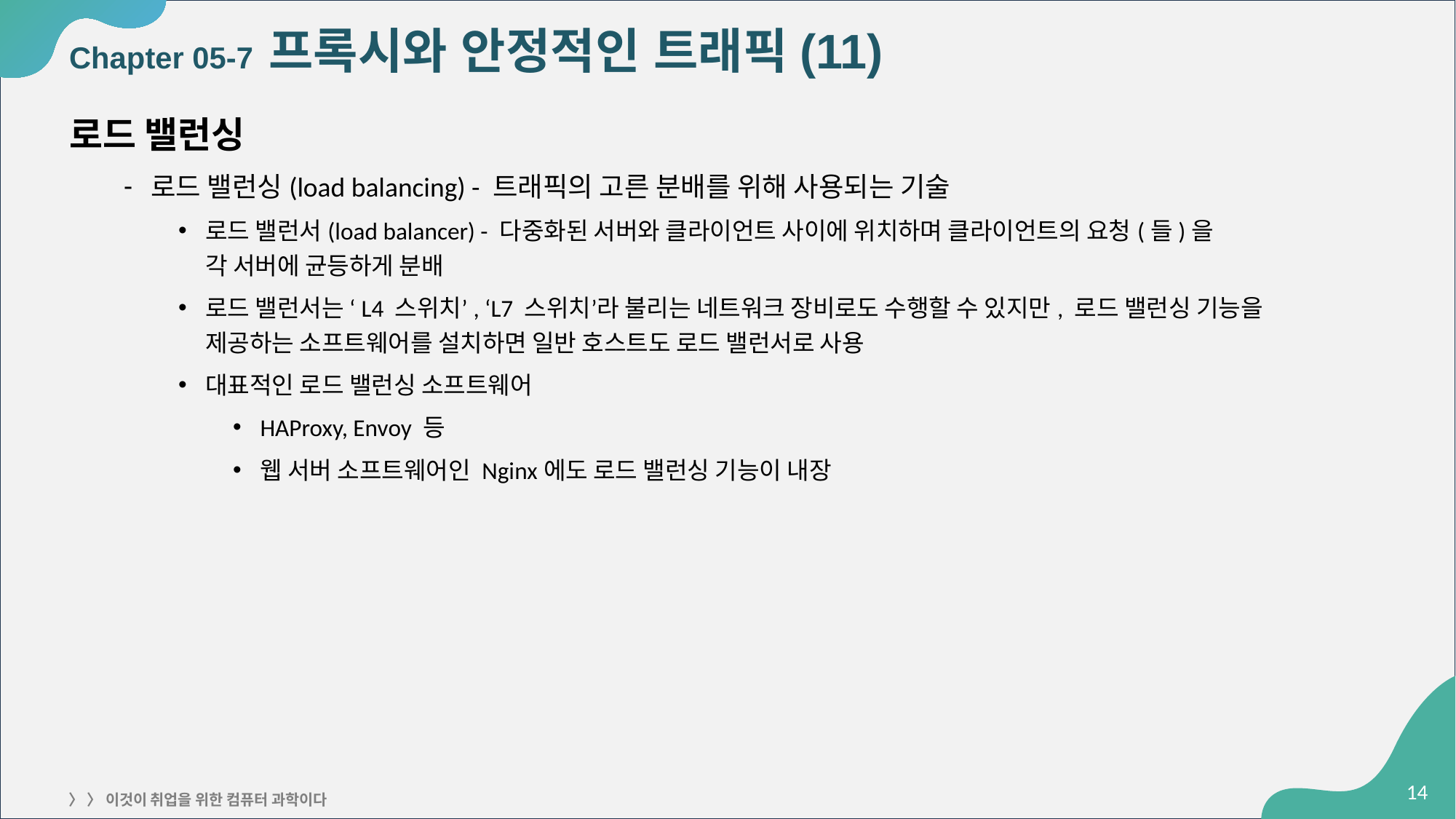

# Chapter 05-7 프록시와 안정적인 트래픽(11)
로드 밸런싱
로드 밸런싱(load balancing) - 트래픽의 고른 분배를 위해 사용되는 기술
로드 밸런서(load balancer) - 다중화된 서버와 클라이언트 사이에 위치하며 클라이언트의 요청(들)을
각 서버에 균등하게 분배
로드 밸런서는 ‘L4 스위치’, ‘L7 스위치’라 불리는 네트워크 장비로도 수행할 수 있지만, 로드 밸런싱 기능을
제공하는 소프트웨어를 설치하면 일반 호스트도 로드 밸런서로 사용
대표적인 로드 밸런싱 소프트웨어
HAProxy, Envoy 등
웹 서버 소프트웨어인 Nginx에도 로드 밸런싱 기능이 내장
14
〉 〉 이것이 취업을 위한 컴퓨터 과학이다